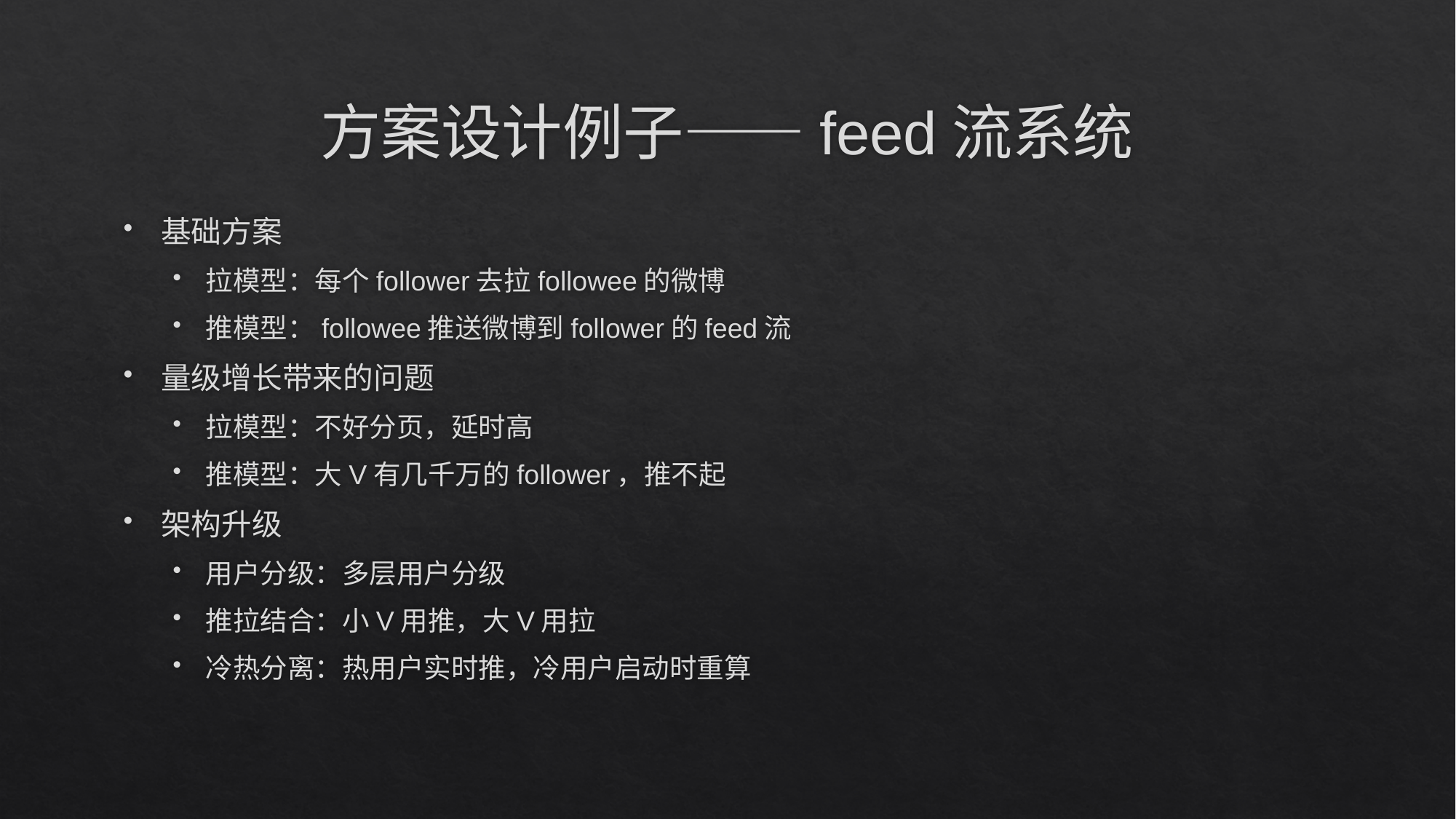

# 方案设计例子——feed流系统
基础方案
拉模型：每个follower去拉followee的微博
推模型：followee推送微博到follower的feed流
量级增长带来的问题
拉模型：不好分页，延时高
推模型：大V有几千万的follower，推不起
架构升级
用户分级：多层用户分级
推拉结合：小V用推，大V用拉
冷热分离：热用户实时推，冷用户启动时重算